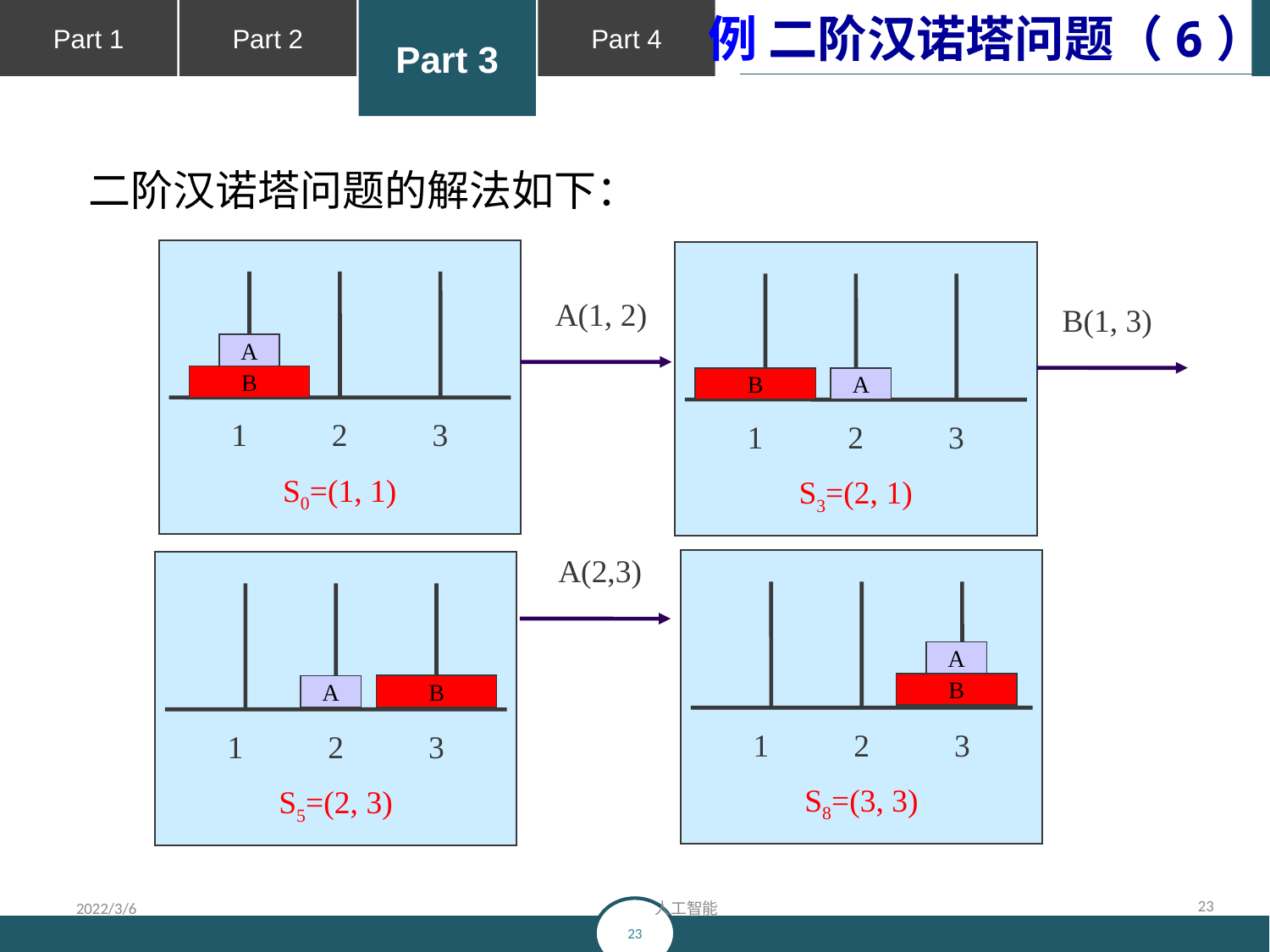

例 二阶汉诺塔问题（6）
二阶汉诺塔问题的解法如下：

A
B
1
2
3
S0=(1, 1)

B
A
1
2
3
S3=(2, 1)
A(1, 2)

B(1, 3)

A(2,3)

A
B
1
2
3
S8=(3, 3)

B
A
1
2
3
S5=(2, 3)
                                          人工智能
2022/3/6
23